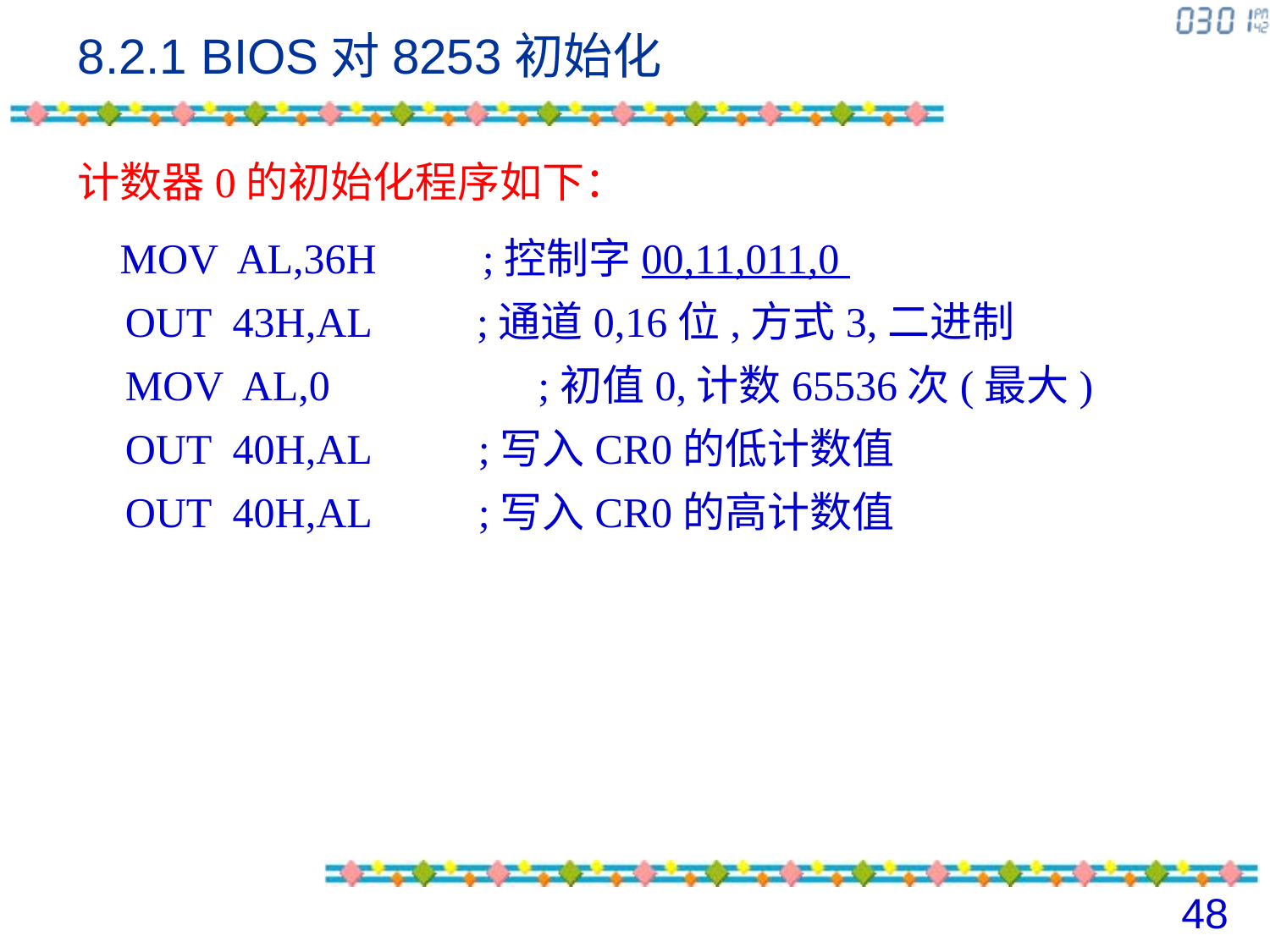

8.2.1 BIOS对8253初始化
计数器0的初始化程序如下：
    MOV  AL,36H          ;控制字00,11,011,0
OUT  43H,AL          ;通道0,16位,方式3,二进制
MOV  AL,0       	   ;初值0,计数65536次(最大)
OUT  40H,AL          ;写入CR0的低计数值
OUT  40H,AL          ;写入CR0的高计数值